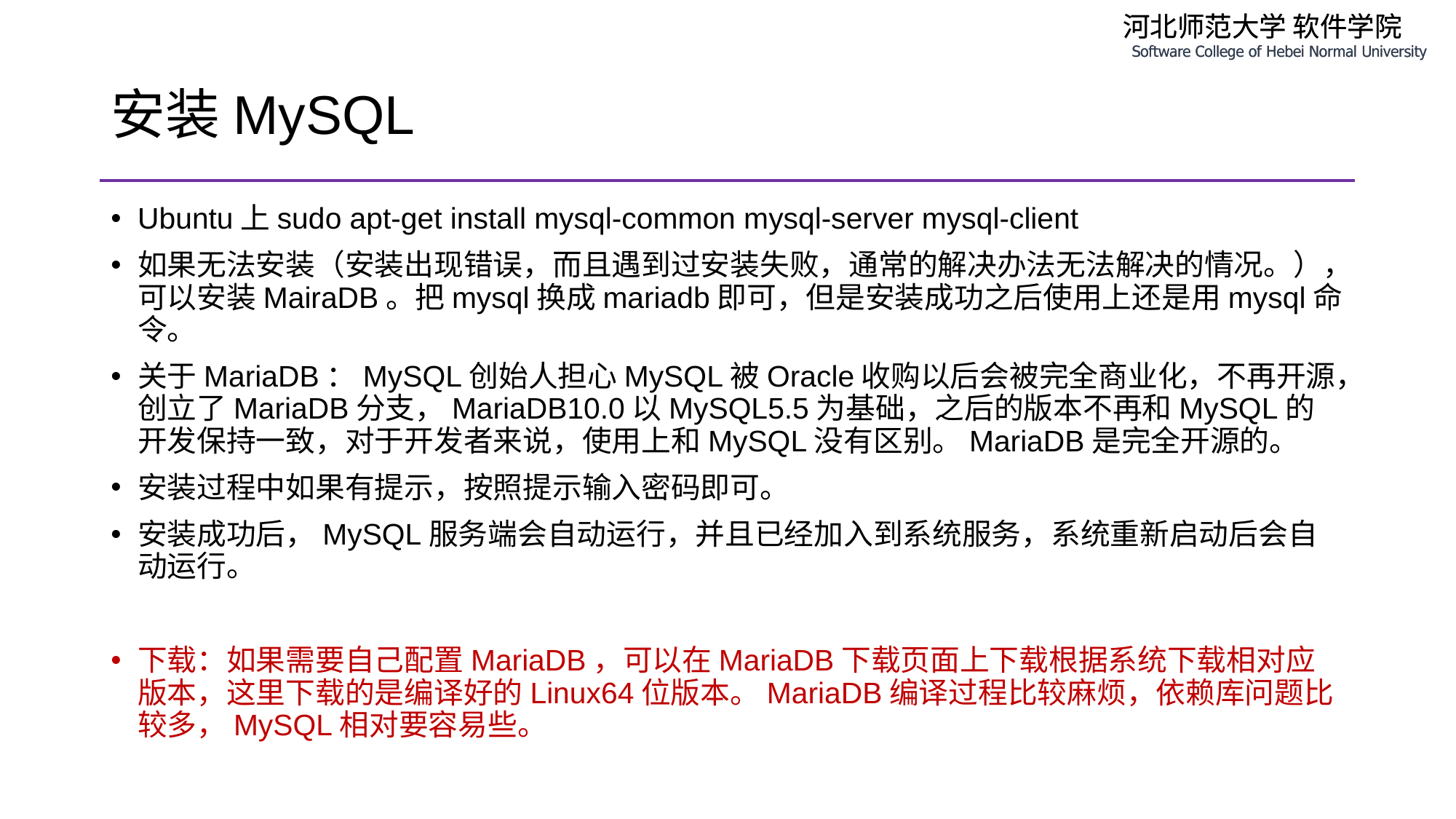

# 安装MySQL
Ubuntu上sudo apt-get install mysql-common mysql-server mysql-client
如果无法安装（安装出现错误，而且遇到过安装失败，通常的解决办法无法解决的情况。），可以安装MairaDB。把mysql换成mariadb即可，但是安装成功之后使用上还是用mysql命令。
关于MariaDB：MySQL创始人担心MySQL被Oracle收购以后会被完全商业化，不再开源，创立了MariaDB分支，MariaDB10.0以MySQL5.5为基础，之后的版本不再和MySQL的开发保持一致，对于开发者来说，使用上和MySQL没有区别。MariaDB是完全开源的。
安装过程中如果有提示，按照提示输入密码即可。
安装成功后，MySQL服务端会自动运行，并且已经加入到系统服务，系统重新启动后会自动运行。

下载：如果需要自己配置MariaDB，可以在MariaDB下载页面上下载根据系统下载相对应版本，这里下载的是编译好的Linux64位版本。MariaDB编译过程比较麻烦，依赖库问题比较多，MySQL相对要容易些。